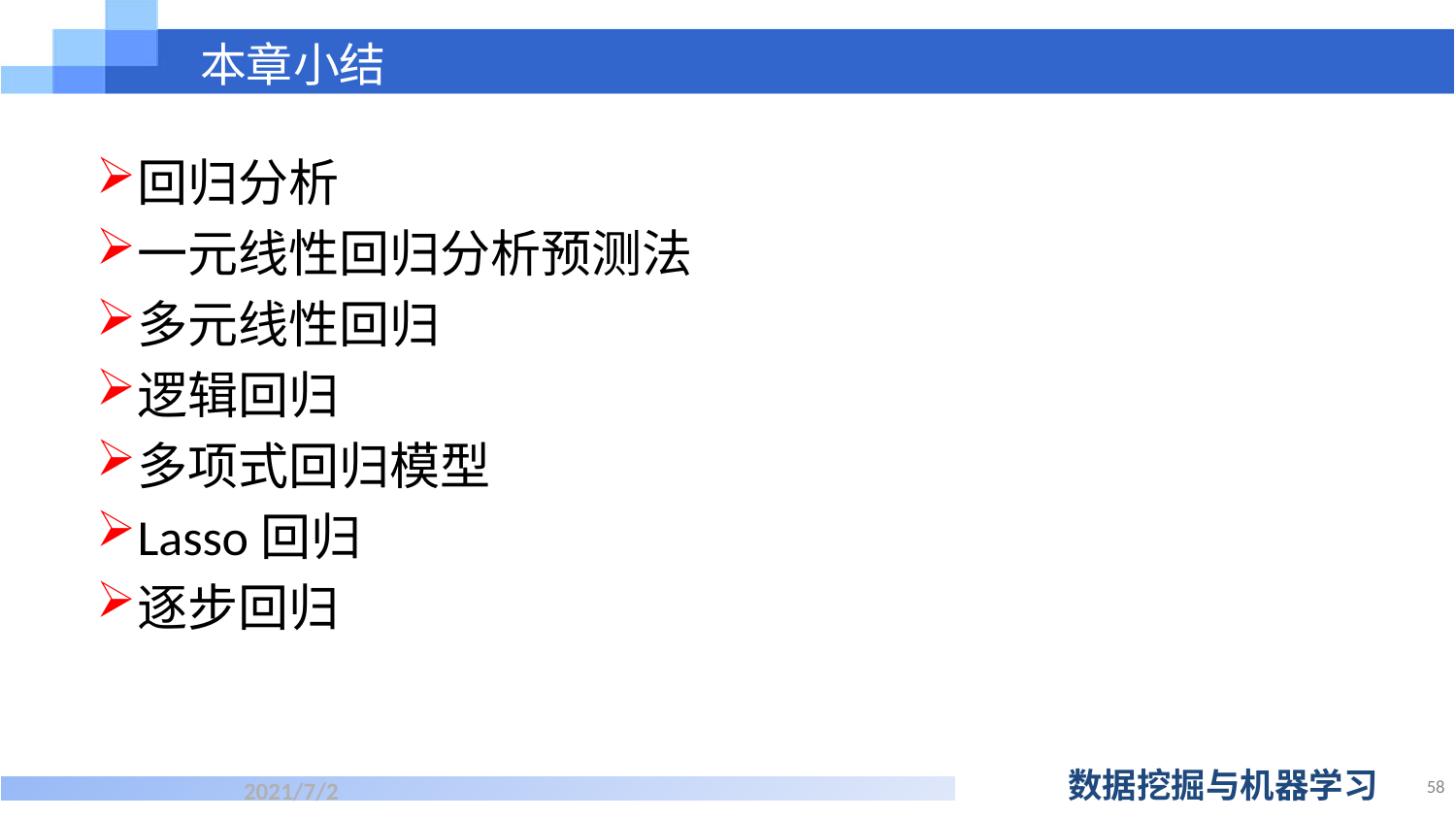

# 本章小结
回归分析
一元线性回归分析预测法
多元线性回归
逻辑回归
多项式回归模型
Lasso回归
逐步回归
58
2021/7/2